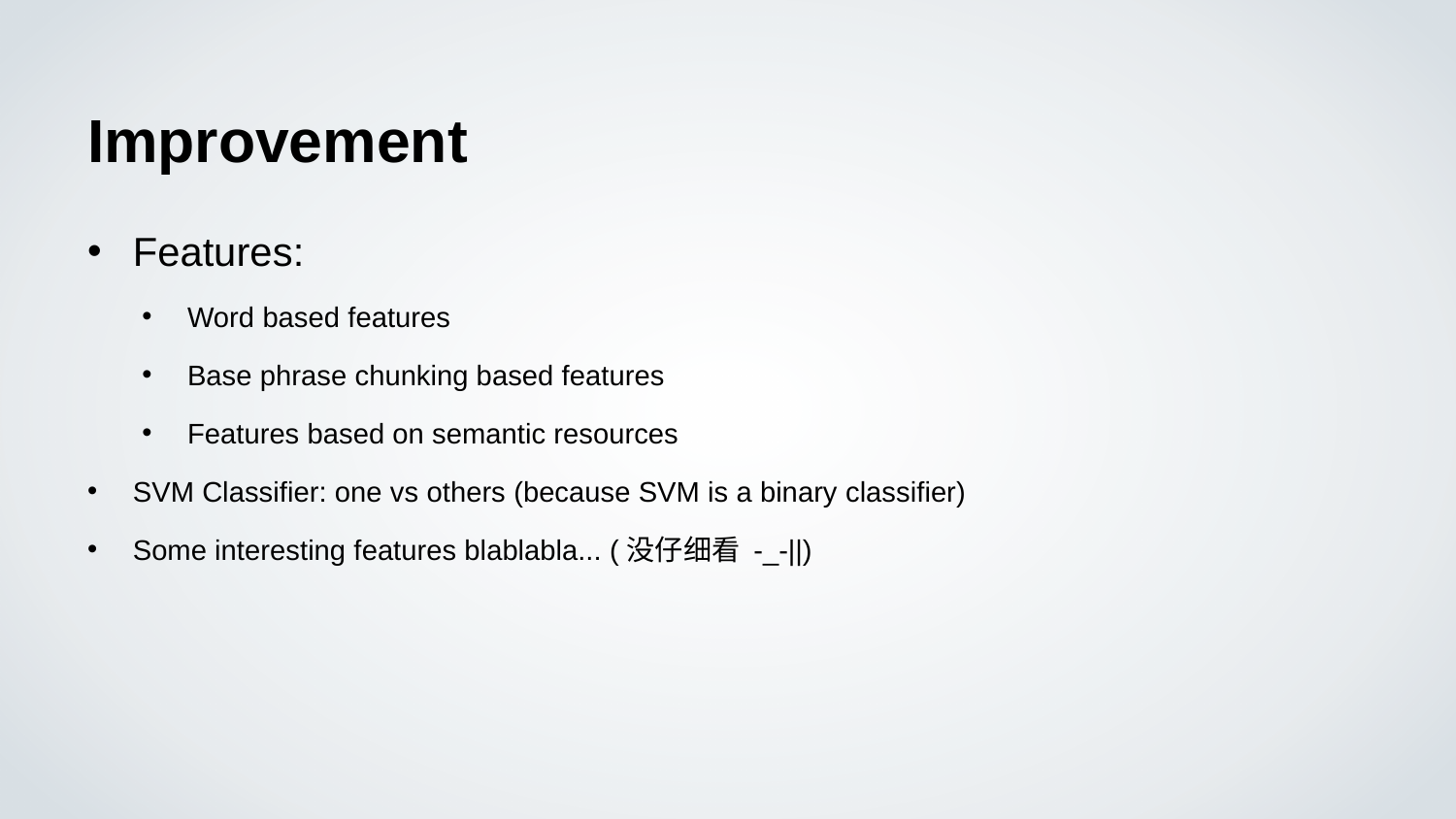

Improvement
Features:
Word based features
Base phrase chunking based features
Features based on semantic resources
SVM Classifier: one vs others (because SVM is a binary classifier)
Some interesting features blablabla... (没仔细看 -_-||)